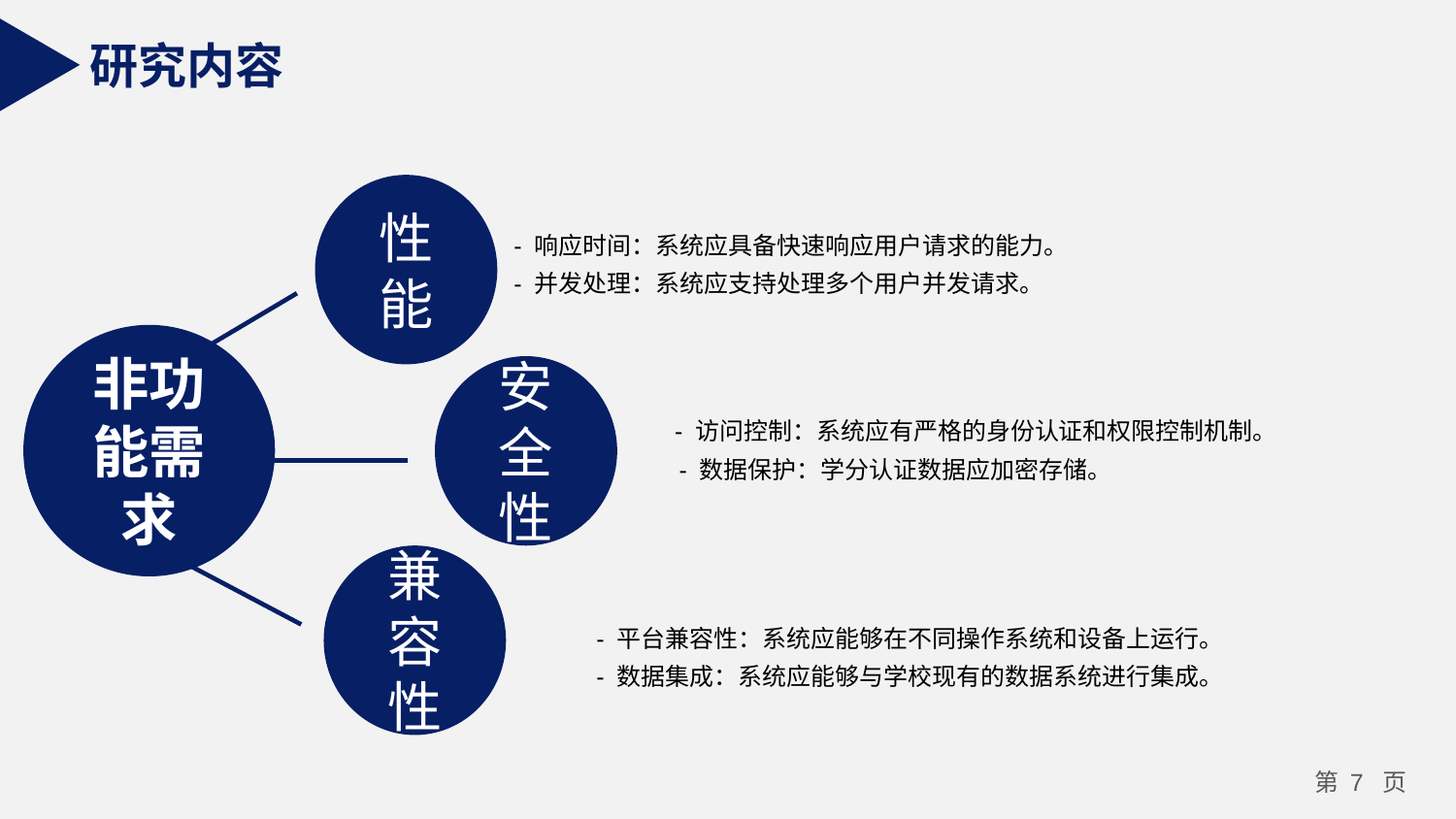

研究内容

   - 响应时间：系统应具备快速响应用户请求的能力。
   - 并发处理：系统应支持处理多个用户并发请求。

性能

非功能需求

安全性

  - 访问控制：系统应有严格的身份认证和权限控制机制。
   - 数据保护：学分认证数据应加密存储。
兼容性
- 平台兼容性：系统应能够在不同操作系统和设备上运行。
- 数据集成：系统应能够与学校现有的数据系统进行集成。